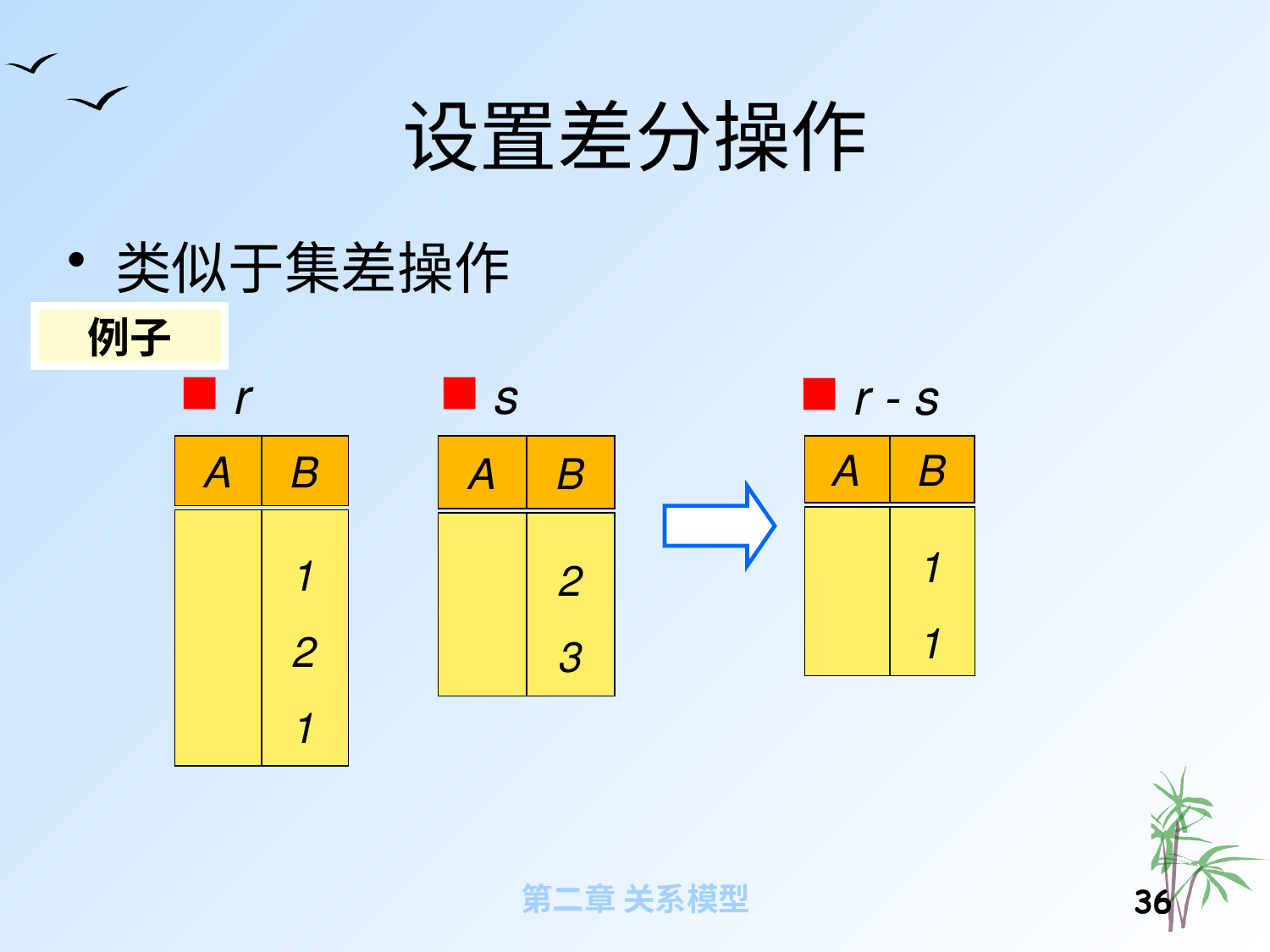

# 设置差分操作
类似于集差操作
例子
r
s
r - s
A
B

1
2
1
A
B

2
3
A
B

1
1

第二章 关系模型
36